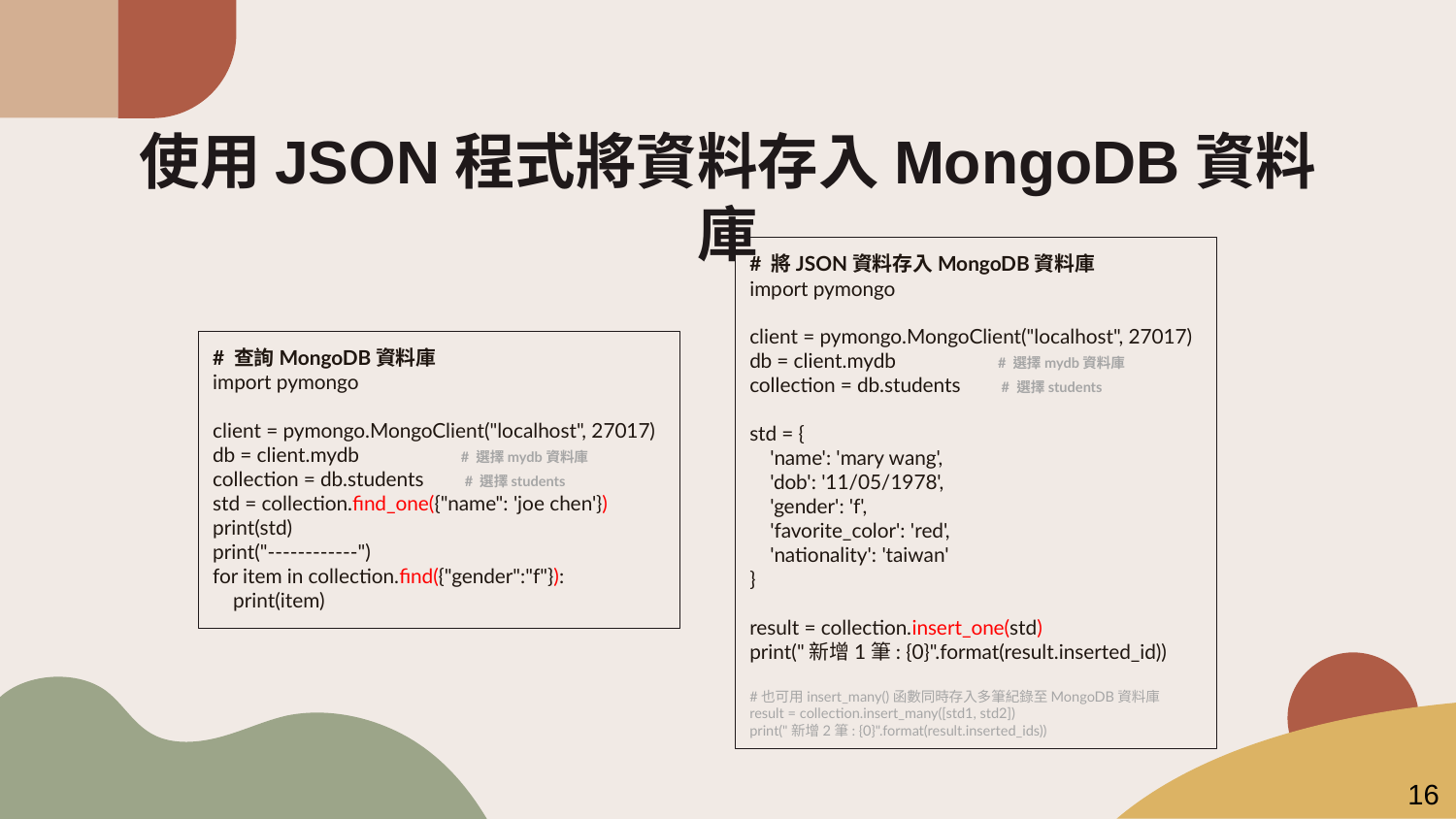

# 使用JSON程式將資料存入MongoDB資料庫
# 將JSON資料存入MongoDB資料庫
import pymongo

client = pymongo.MongoClient("localhost", 27017)
db = client.mydb                    # 選擇mydb資料庫
collection = db.students        # 選擇students

std = {
    'name': 'mary wang',
    'dob': '11/05/1978',
    'gender': 'f',
    'favorite_color': 'red',
    'nationality': 'taiwan'
}

result = collection.insert_one(std)
print("新增1筆: {0}".format(result.inserted_id))

#也可用insert_many()函數同時存入多筆紀錄至MongoDB資料庫
result = collection.insert_many([std1, std2])
print("新增2筆: {0}".format(result.inserted_ids))
# 查詢MongoDB資料庫
import pymongo

client = pymongo.MongoClient("localhost", 27017)
db = client.mydb                    # 選擇mydb資料庫
collection = db.students        # 選擇students
std = collection.find_one({"name": 'joe chen'})
print(std)
print("------------")
for item in collection.find({"gender":"f"}):
    print(item)
16